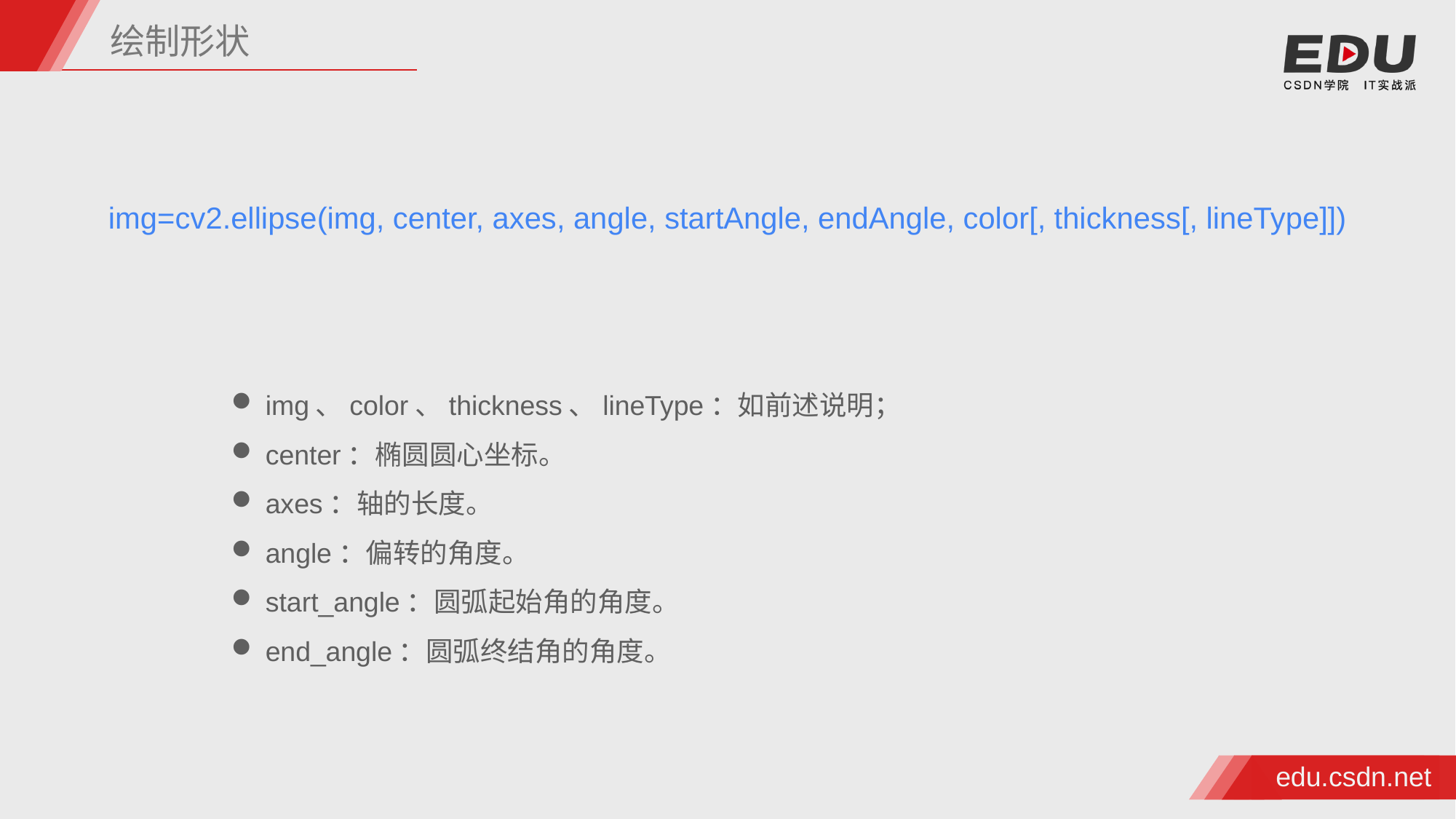

绘制形状
img=cv2.ellipse(img, center, axes, angle, startAngle, endAngle, color[, thickness[, lineType]])
img、color、thickness、lineType：如前述说明；
center：椭圆圆心坐标。
axes：轴的长度。
angle：偏转的角度。
start_angle：圆弧起始角的角度。
end_angle：圆弧终结角的角度。